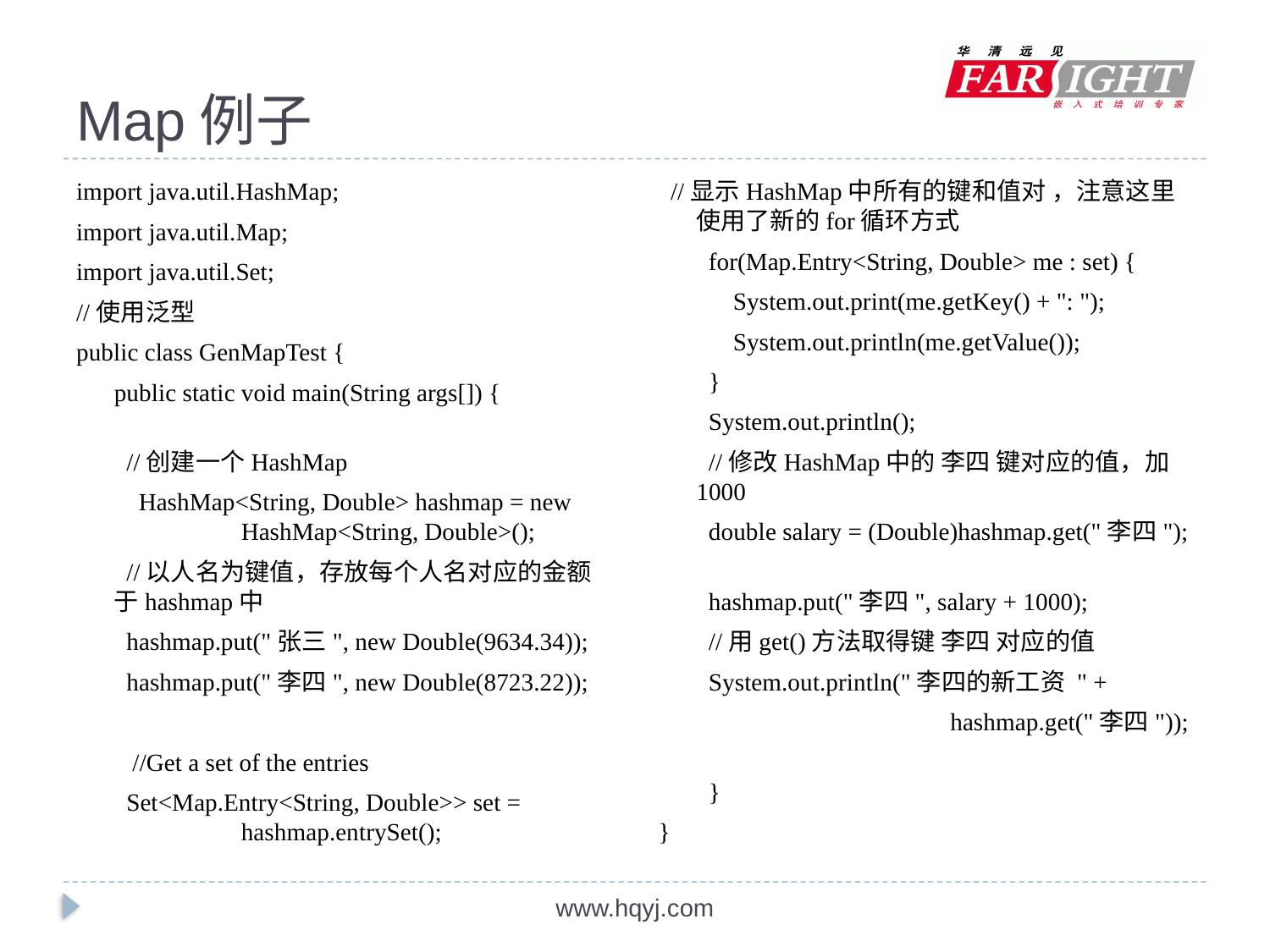

# Map例子
import java.util.HashMap;
import java.util.Map;
import java.util.Set;
//使用泛型
public class GenMapTest {
	public static void main(String args[]) {
	  //创建一个HashMap
	    HashMap<String, Double> hashmap = new 	HashMap<String, Double>();
	  //以人名为键值，存放每个人名对应的金额于hashmap中
	  hashmap.put("张三", new Double(9634.34));
	  hashmap.put("李四", new Double(8723.22));

	   //Get a set of the entries
	  Set<Map.Entry<String, Double>> set = 	hashmap.entrySet();

  //显示HashMap中所有的键和值对 ，注意这里使用了新的for循环方式
	  for(Map.Entry<String, Double> me : set) {
	      System.out.print(me.getKey() + ": ");
	      System.out.println(me.getValue());
	  }
	  System.out.println();
	  //修改HashMap中的 李四 键对应的值，加1000
	  double salary = (Double)hashmap.get("李四");
	  hashmap.put("李四", salary + 1000);
	  //用get()方法取得键 李四 对应的值
	  System.out.println("李四的新工资 " +
	    		hashmap.get("李四"));
	  }
}

24
www.hqyj.com